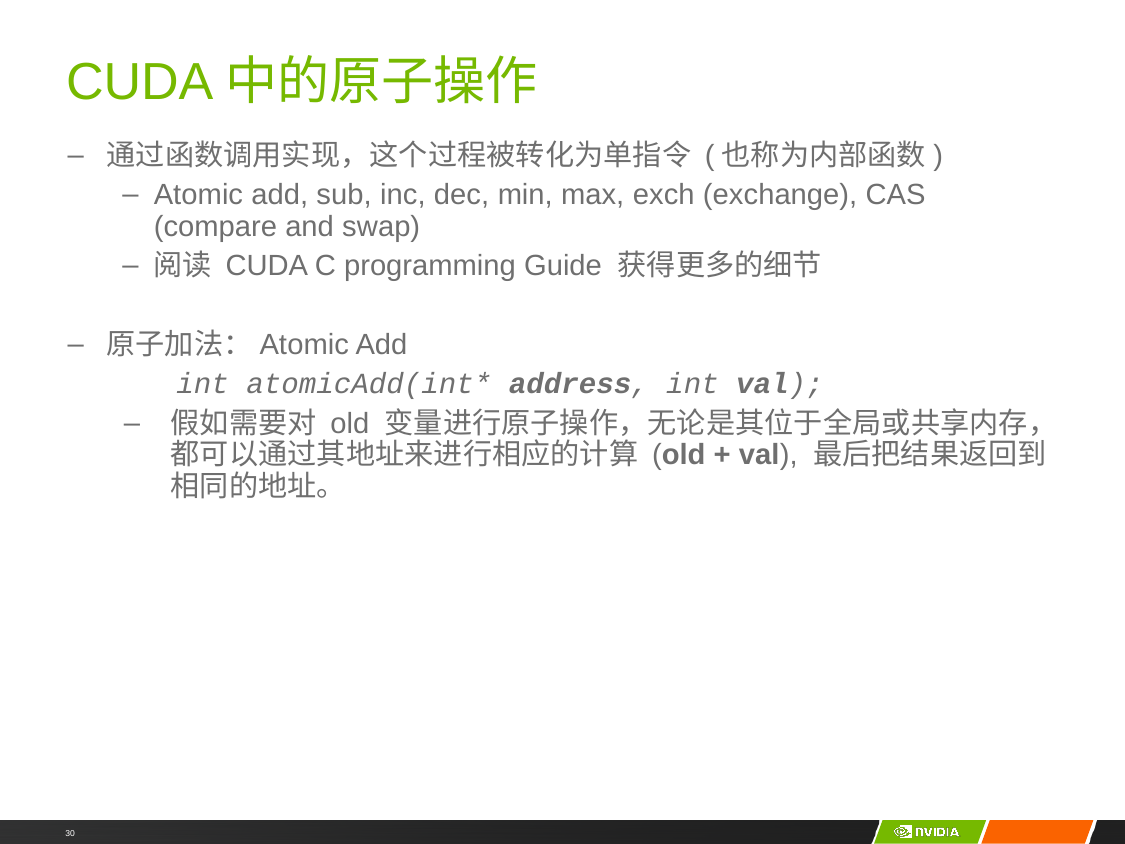

# CUDA中的原子操作
通过函数调用实现，这个过程被转化为单指令 (也称为内部函数)
Atomic add, sub, inc, dec, min, max, exch (exchange), CAS (compare and swap)
阅读 CUDA C programming Guide 获得更多的细节

原子加法：Atomic Add
   int atomicAdd(int* address, int val);
假如需要对 old 变量进行原子操作，无论是其位于全局或共享内存，都可以通过其地址来进行相应的计算 (old + val), 最后把结果返回到相同的地址。